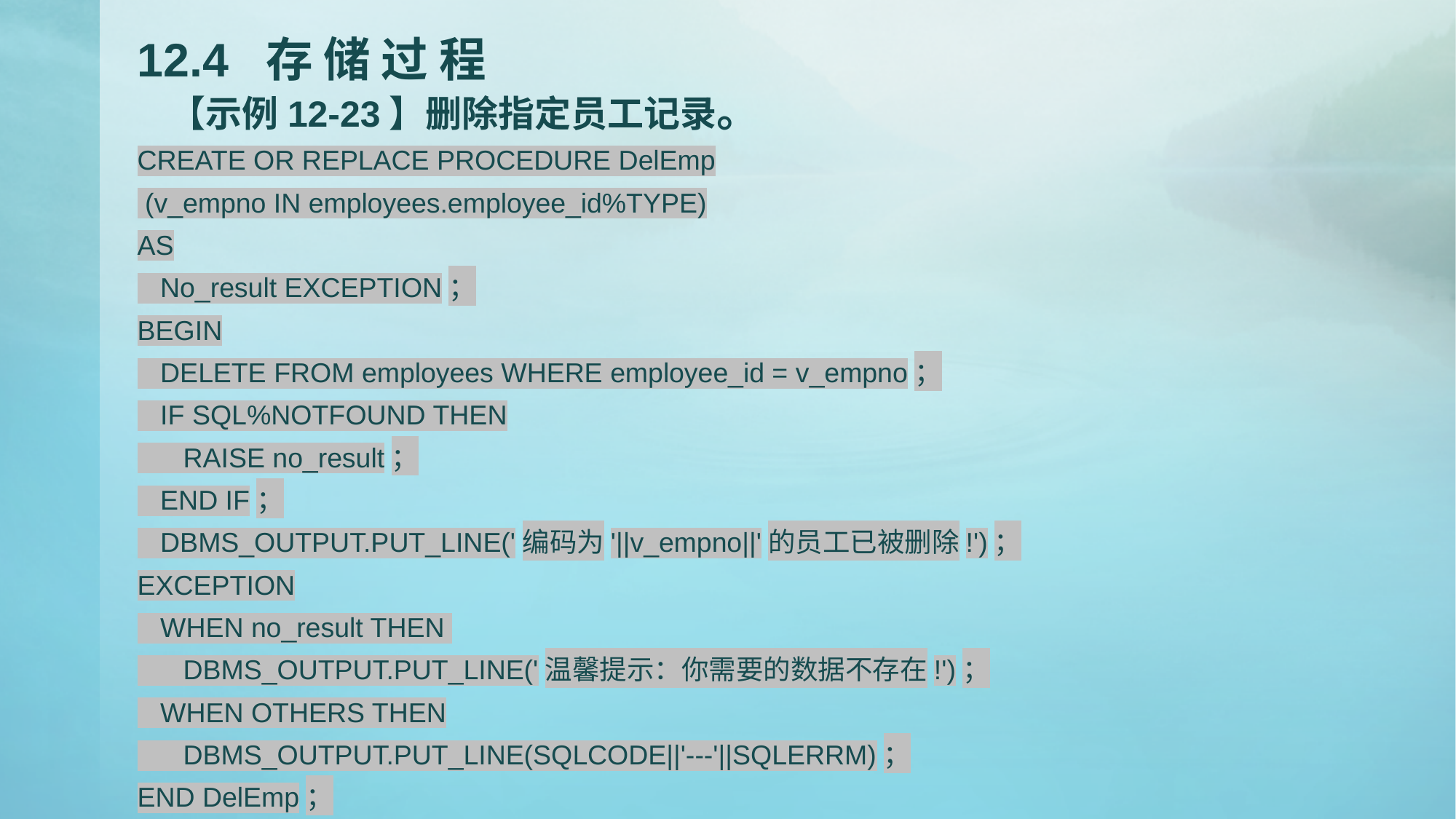

# 12.4  存 储 过 程 【示例12-23】删除指定员工记录。
CREATE OR REPLACE PROCEDURE DelEmp
 (v_empno IN employees.employee_id%TYPE)
AS
   No_result EXCEPTION；
BEGIN
   DELETE FROM employees WHERE employee_id = v_empno；
   IF SQL%NOTFOUND THEN
      RAISE no_result；
   END IF；
   DBMS_OUTPUT.PUT_LINE('编码为'||v_empno||'的员工已被删除!')；
EXCEPTION
   WHEN no_result THEN
      DBMS_OUTPUT.PUT_LINE('温馨提示：你需要的数据不存在!')；
   WHEN OTHERS THEN
      DBMS_OUTPUT.PUT_LINE(SQLCODE||'---'||SQLERRM)；
END DelEmp；